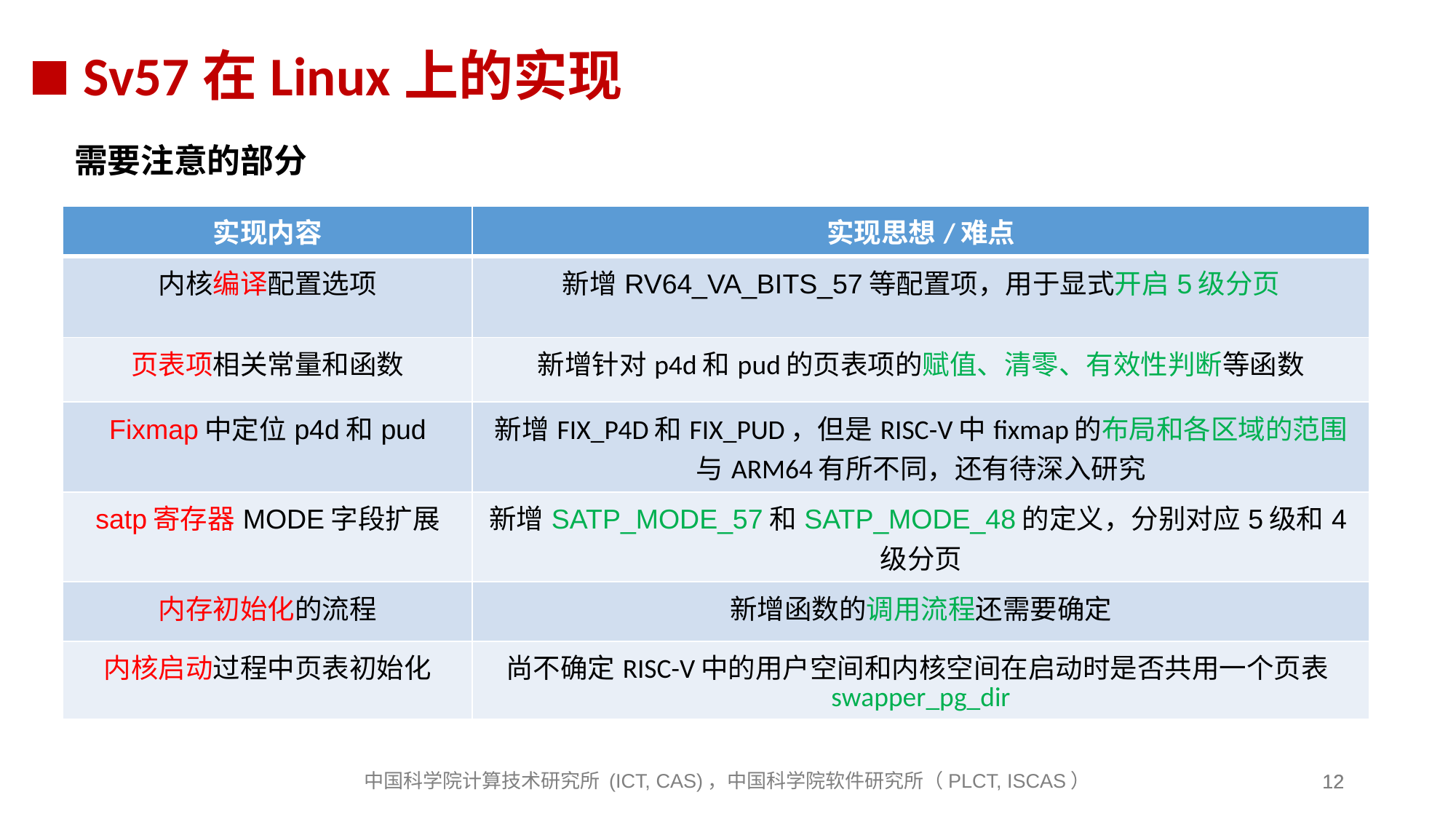

# Sv57在Linux上的实现
需要注意的部分

| 实现内容 | 实现思想/难点 |
| --- | --- |
| 内核编译配置选项 | 新增RV64\_VA\_BITS\_57等配置项，用于显式开启5级分页 |
| 页表项相关常量和函数 | 新增针对p4d和pud的页表项的赋值、清零、有效性判断等函数 |
| Fixmap中定位p4d和pud | 新增FIX\_P4D和FIX\_PUD，但是RISC-V中fixmap的布局和各区域的范围与ARM64有所不同，还有待深入研究 |
| satp寄存器MODE字段扩展 | 新增SATP\_MODE\_57和SATP\_MODE\_48的定义，分别对应5级和4级分页 |
| 内存初始化的流程 | 新增函数的调用流程还需要确定 |
| 内核启动过程中页表初始化 | 尚不确定RISC-V中的用户空间和内核空间在启动时是否共用一个页表swapper\_pg\_dir |